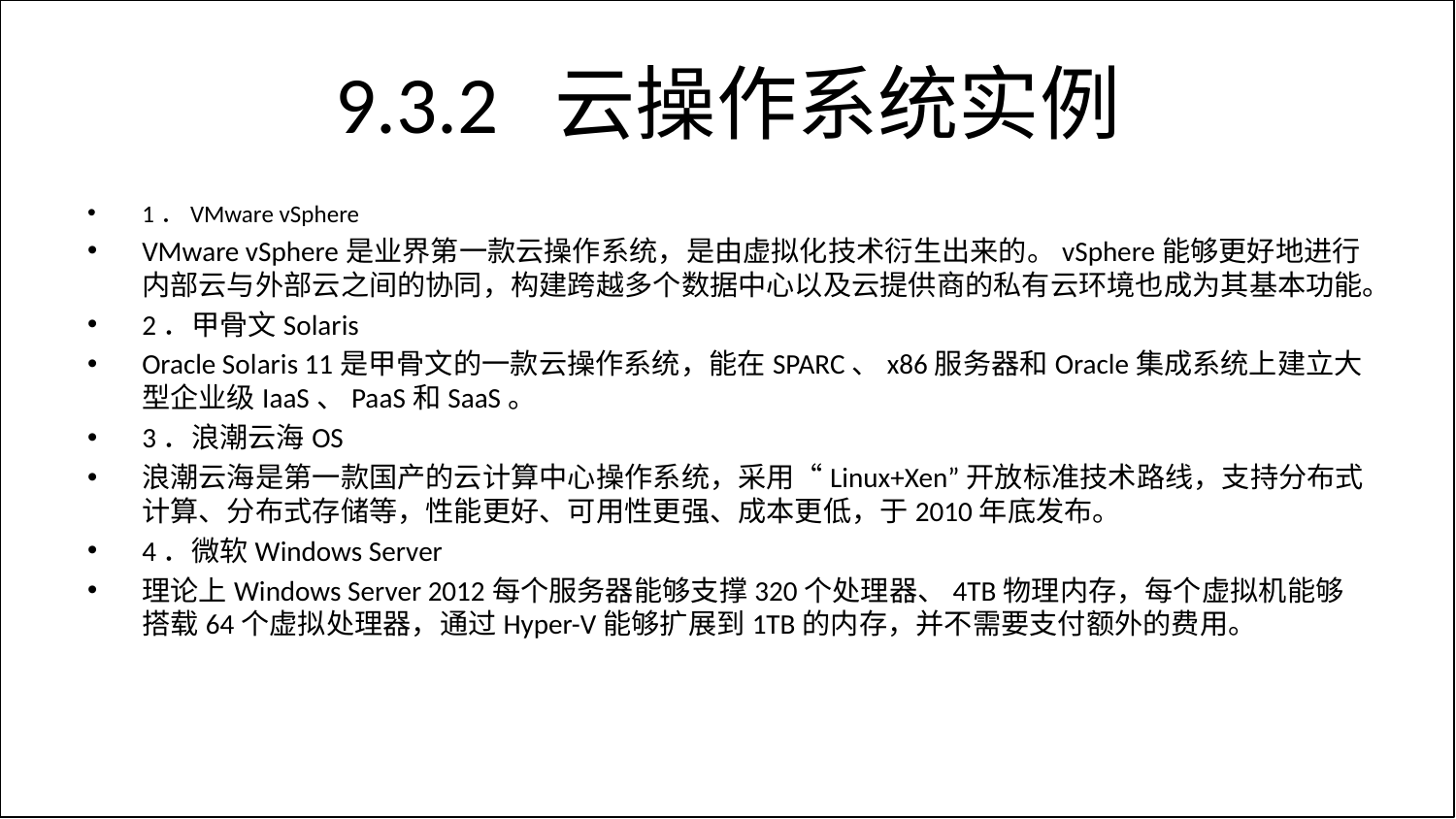

# 9.3.2  云操作系统实例
1．VMware vSphere
VMware vSphere是业界第一款云操作系统，是由虚拟化技术衍生出来的。vSphere能够更好地进行内部云与外部云之间的协同，构建跨越多个数据中心以及云提供商的私有云环境也成为其基本功能。
2．甲骨文Solaris
Oracle Solaris 11是甲骨文的一款云操作系统，能在SPARC、x86服务器和Oracle集成系统上建立大型企业级IaaS、PaaS和SaaS。
3．浪潮云海OS
浪潮云海是第一款国产的云计算中心操作系统，采用“Linux+Xen”开放标准技术路线，支持分布式计算、分布式存储等，性能更好、可用性更强、成本更低，于2010年底发布。
4．微软Windows Server
理论上Windows Server 2012每个服务器能够支撑320个处理器、4TB物理内存，每个虚拟机能够搭载64个虚拟处理器，通过Hyper-V能够扩展到1TB的内存，并不需要支付额外的费用。